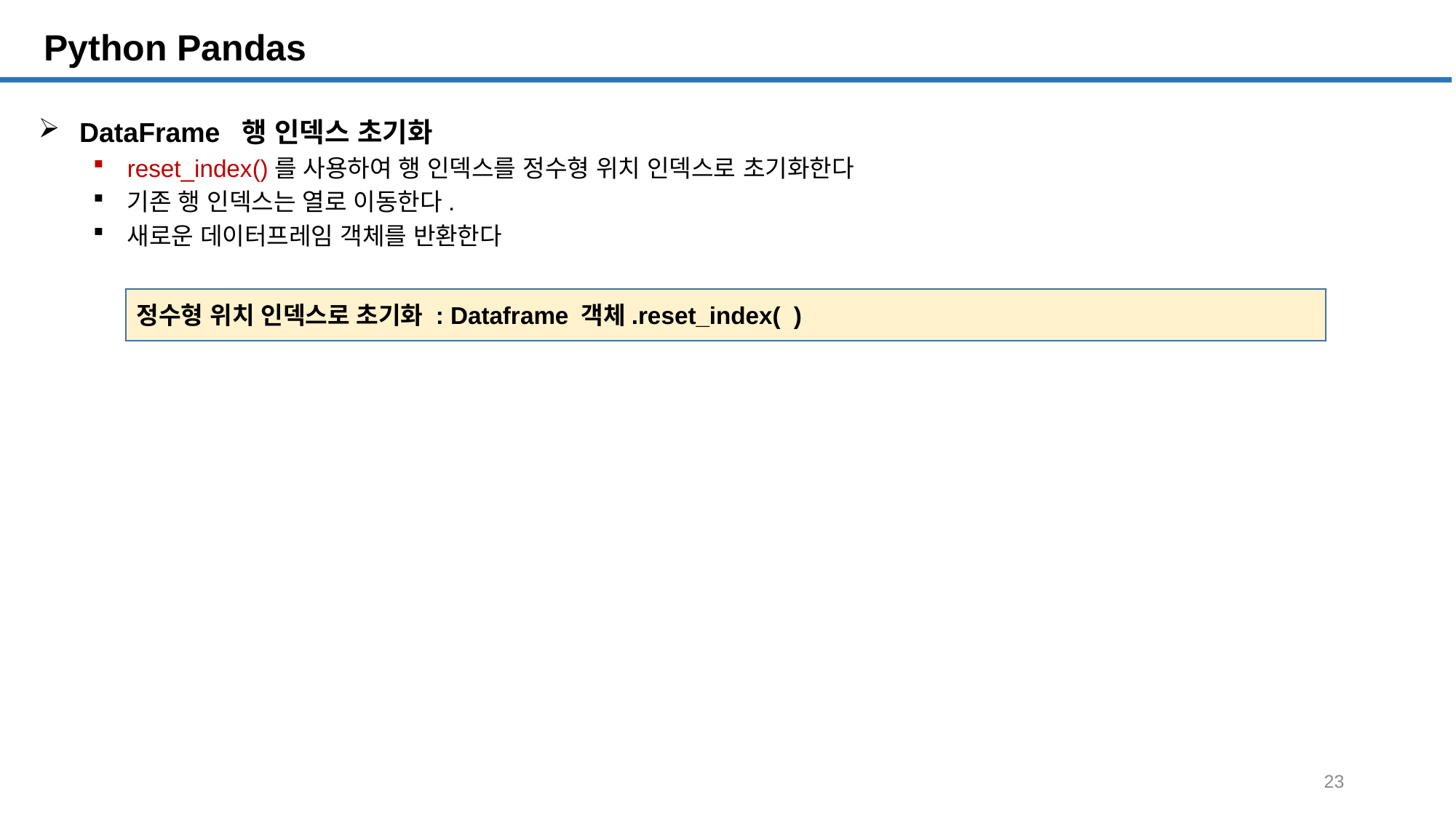

SQL 튜닝 개요
# Python Pandas

DataFrame  행 인덱스 초기화
reset_index()를 사용하여 행 인덱스를 정수형 위치 인덱스로 초기화한다
기존 행 인덱스는 열로 이동한다.
새로운 데이터프레임 객체를 반환한다
정수형 위치 인덱스로 초기화 : Dataframe 객체.reset_index(  )
23